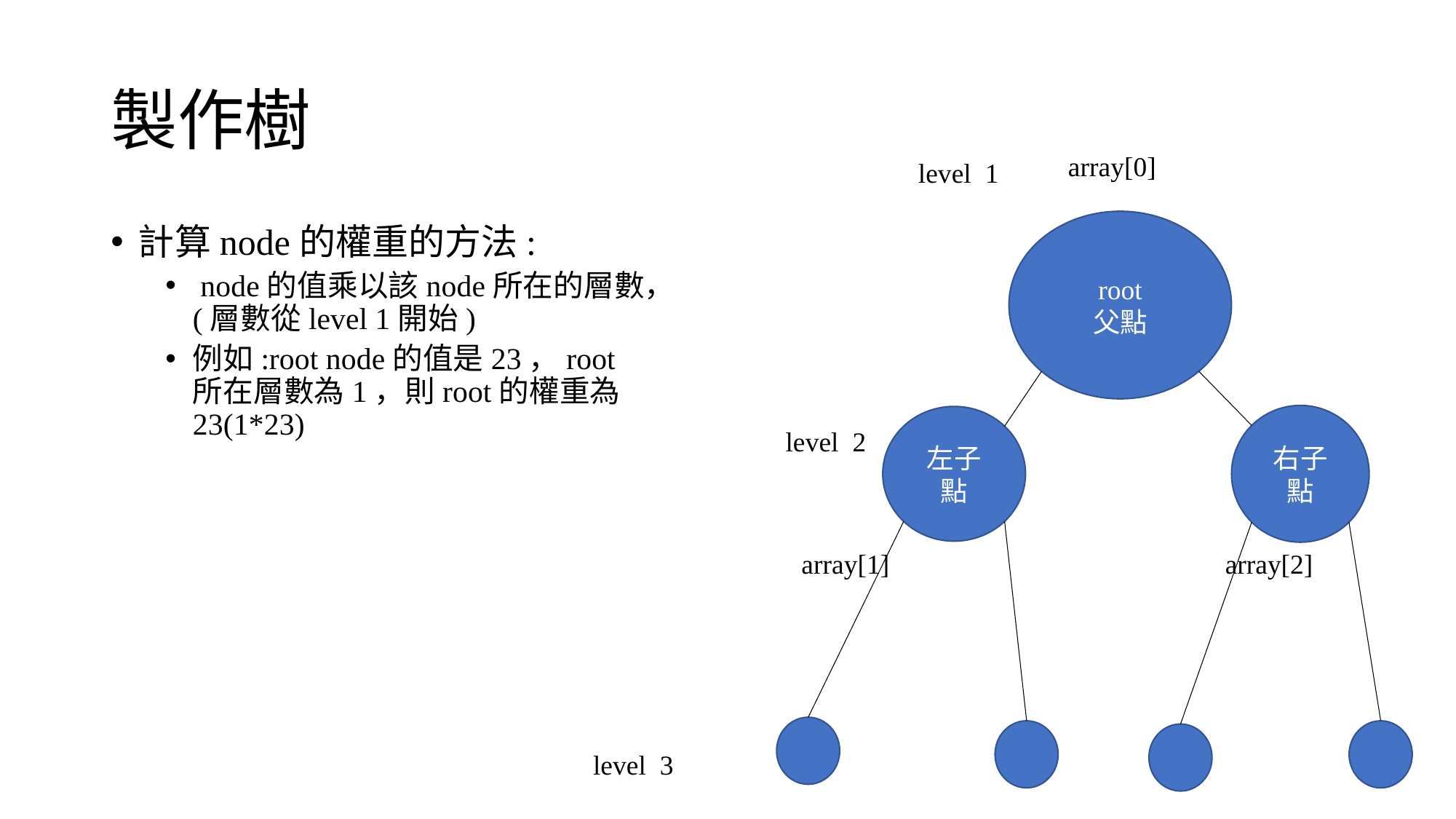

# 製作樹
array[0]
level  1
root
父點
計算node的權重的方法:
 node的值乘以該node所在的層數，(層數從level 1開始)
例如:root node的值是23，root所在層數為1，則root的權重為23(1*23)

右子點
左子點
level  2
array[2]
array[1]

level  3